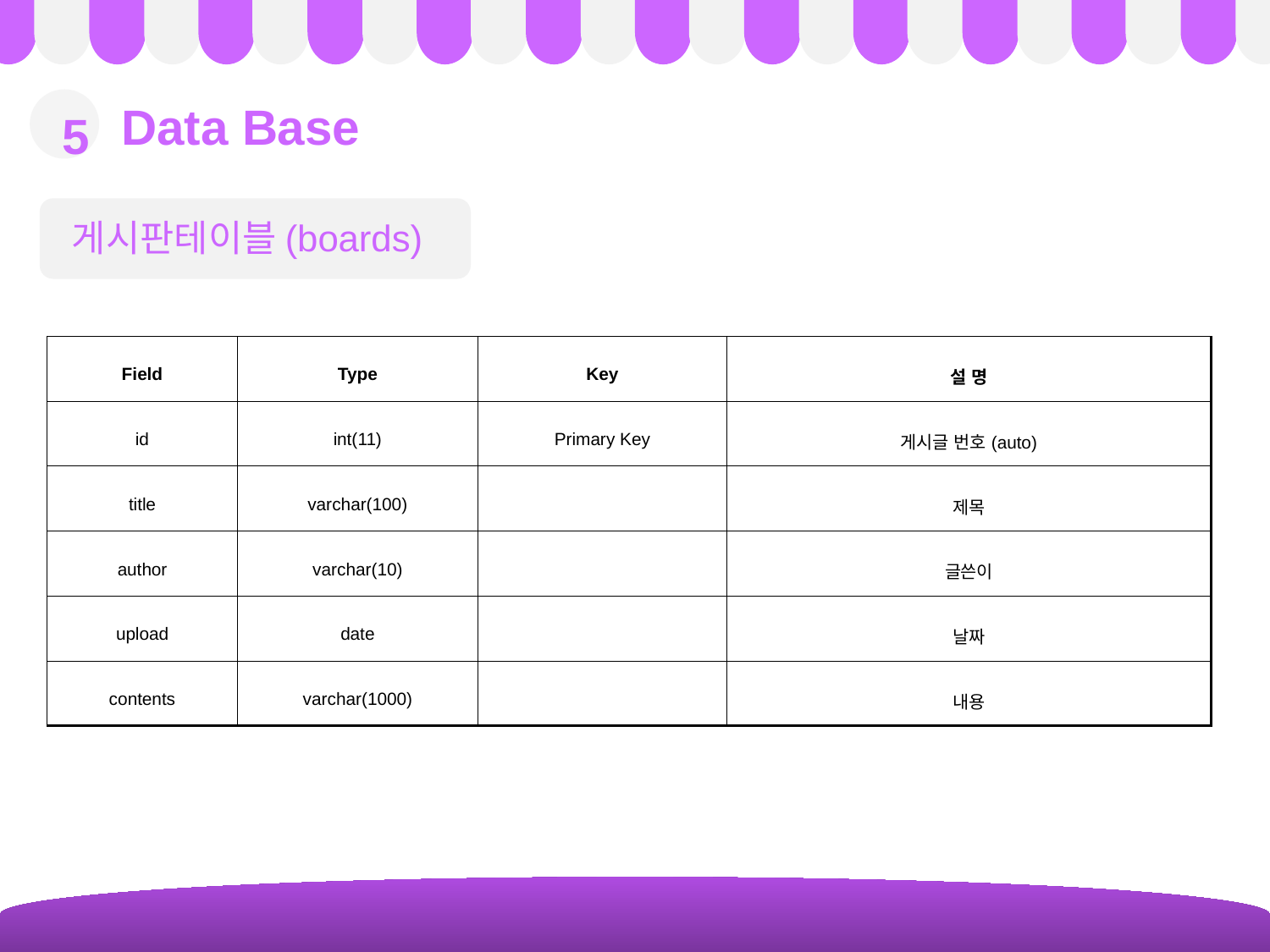

Data Base
5

게시판테이블(boards)

| Field | Type | Key | 설 명 |
| --- | --- | --- | --- |
| id | int(11) | Primary Key | 게시글 번호(auto) |
| title | varchar(100) |  | 제목 |
| author | varchar(10) |  | 글쓴이 |
| upload | date |  | 날짜 |
| contents | varchar(1000) |  | 내용 |